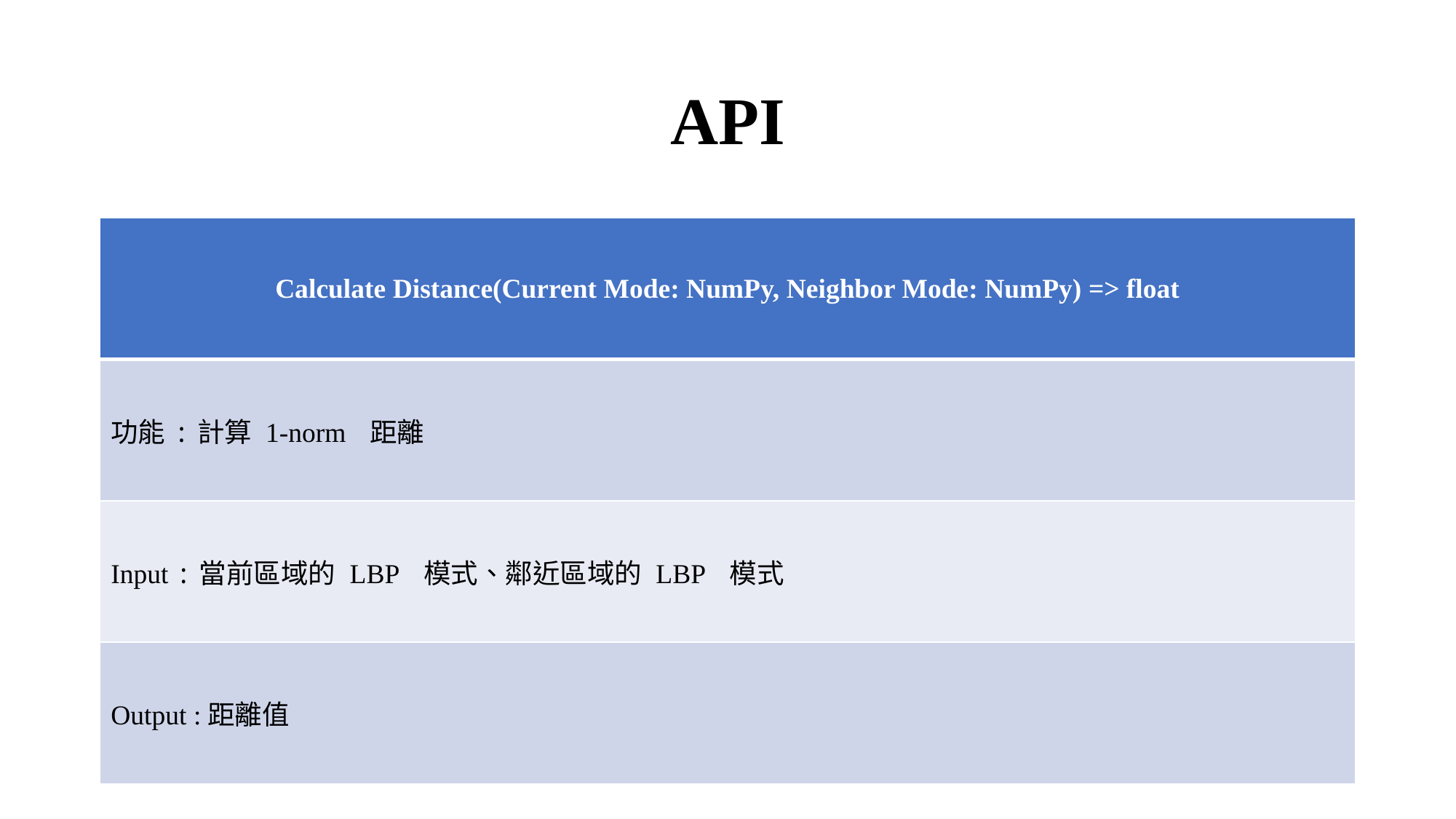

# API
| Calculate Distance(Current Mode: NumPy, Neighbor Mode: NumPy) => float |
| --- |
| 功能:計算 1-norm 距離 |
| Input :當前區域的 LBP 模式、鄰近區域的 LBP 模式 |
| Output :距離值 |